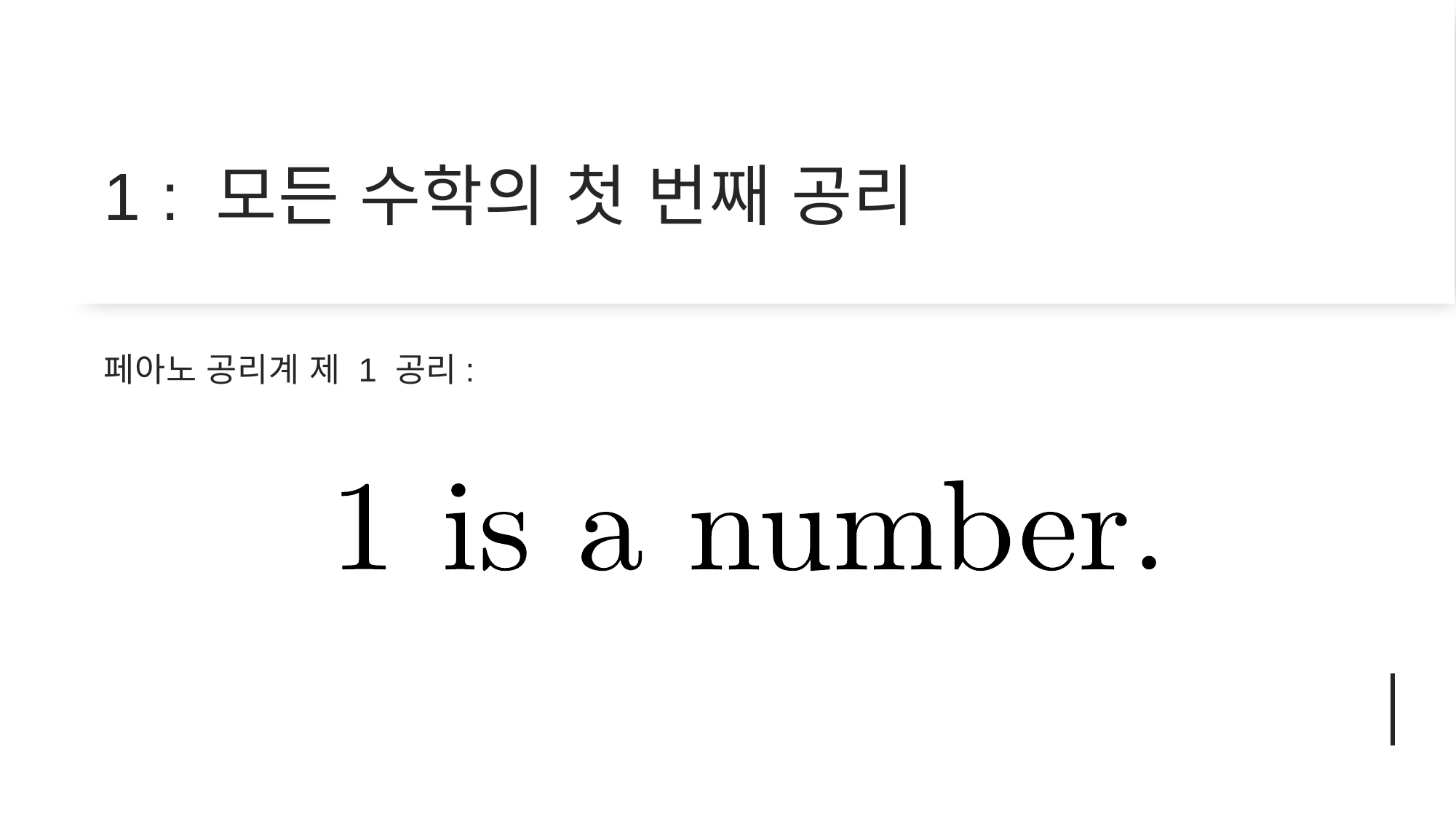

# 1 : 모든 수학의 첫 번째 공리
페아노 공리계 제 1 공리: